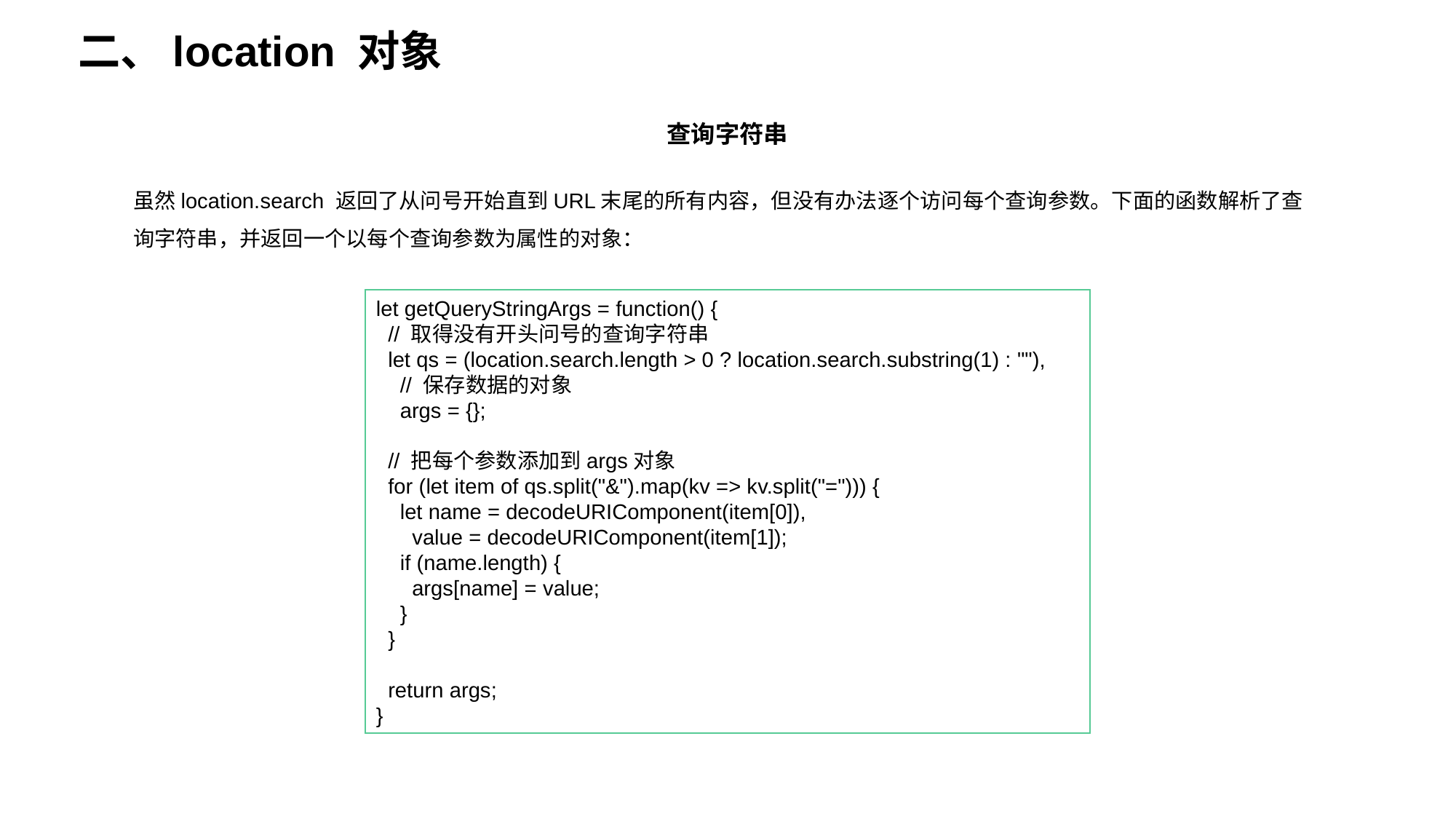

二、location 对象
查询字符串
虽然location.search 返回了从问号开始直到URL末尾的所有内容，但没有办法逐个访问每个查询参数。下面的函数解析了查询字符串，并返回一个以每个查询参数为属性的对象：
let getQueryStringArgs = function() {
  // 取得没有开头问号的查询字符串
  let qs = (location.search.length > 0 ? location.search.substring(1) : ""),
    // 保存数据的对象
    args = {};

  // 把每个参数添加到args对象
  for (let item of qs.split("&").map(kv => kv.split("="))) {
    let name = decodeURIComponent(item[0]),
      value = decodeURIComponent(item[1]);
    if (name.length) {
      args[name] = value;
    }
  }

  return args;
}